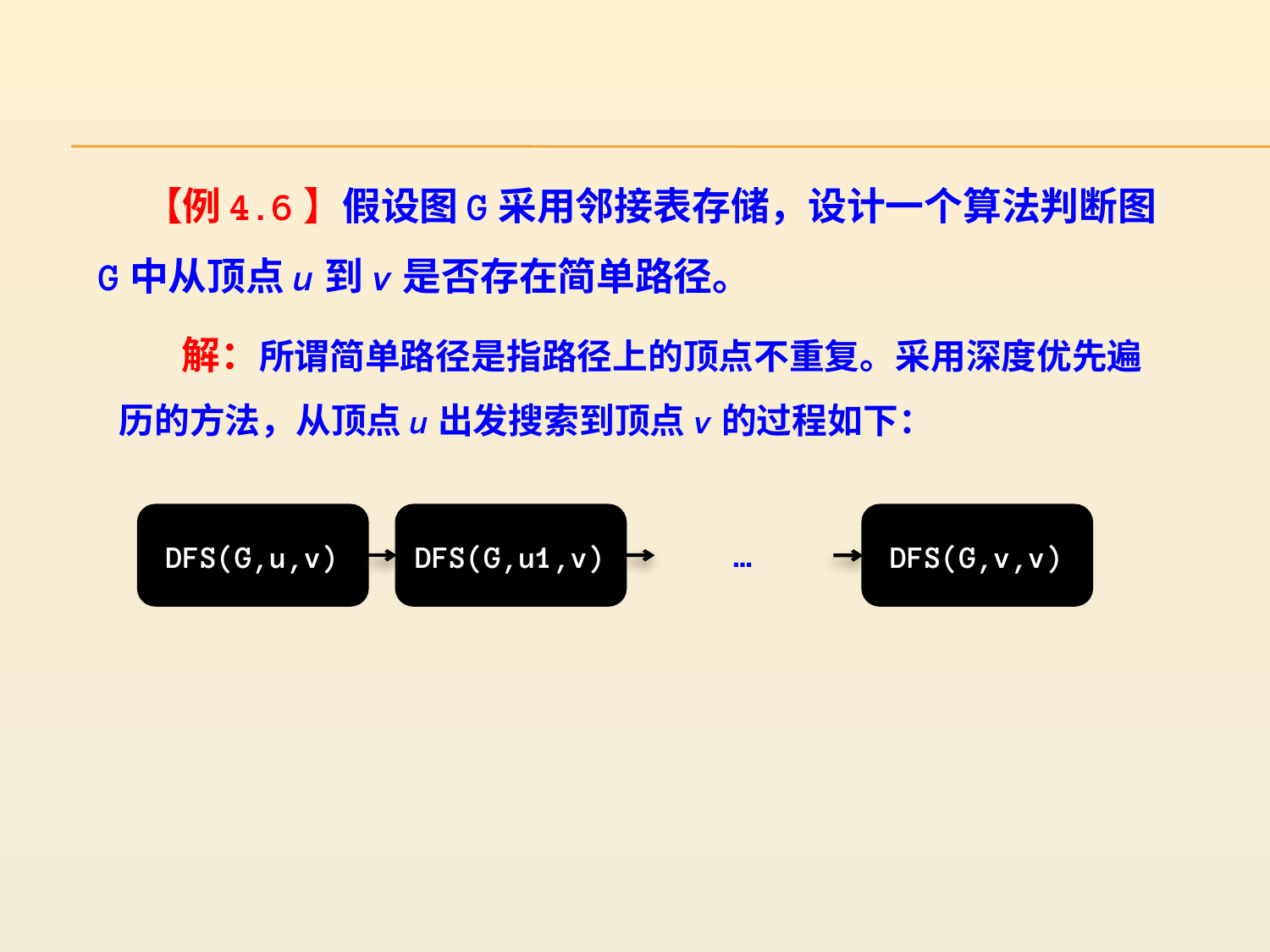

【例4.6】假设图G采用邻接表存储，设计一个算法判断图G中从顶点u到v是否存在简单路径。
      解：所谓简单路径是指路径上的顶点不重复。采用深度优先遍历的方法，从顶点u出发搜索到顶点v的过程如下：
DFS(G,u,v)
DFS(G,u1,v)
DFS(G,v,v)
…